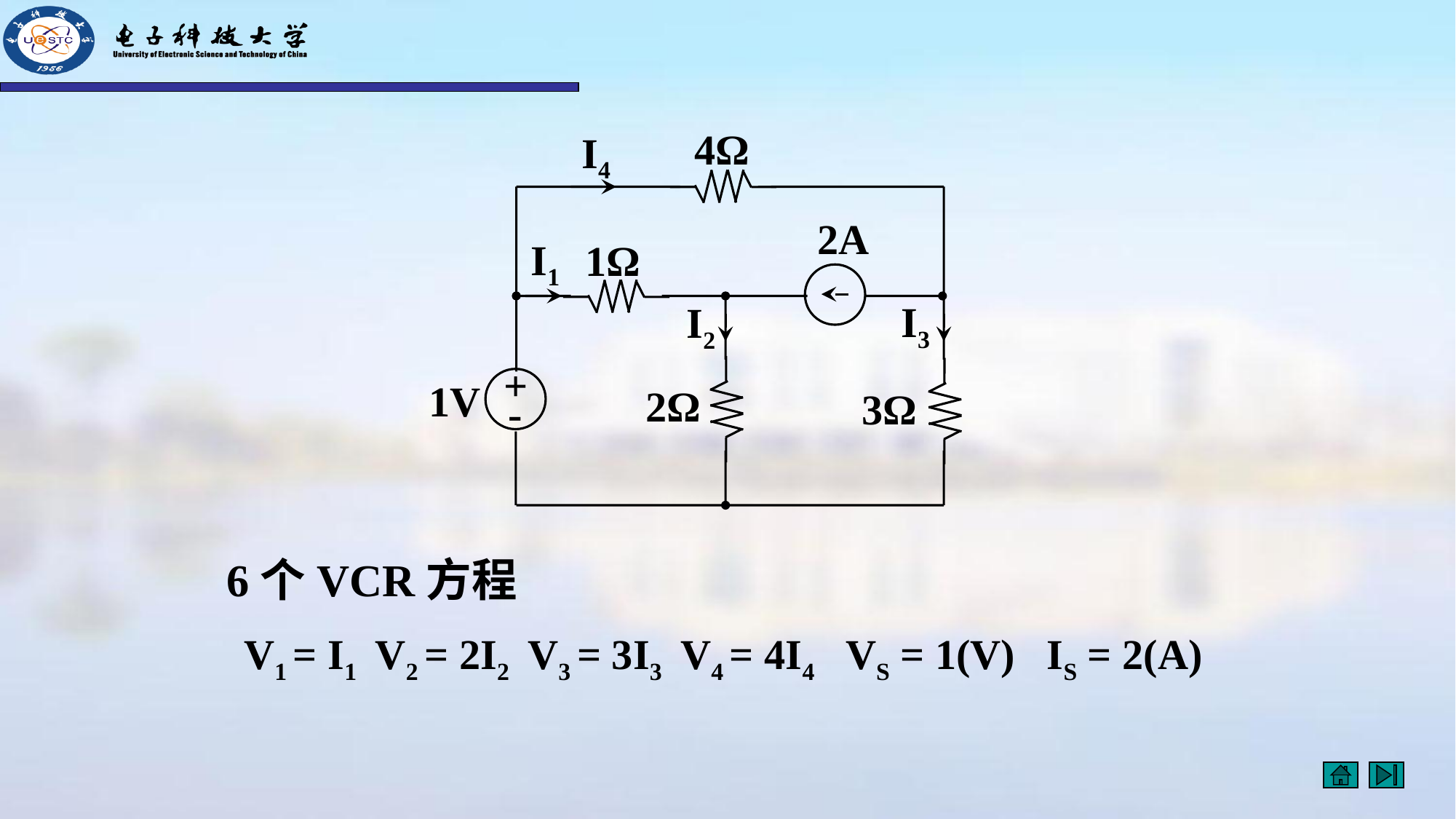

4Ω
I4

2A
I1
1Ω

I3
I2

+

-
1V
2Ω
3Ω

6个VCR方程
V1 = I1   V2 = 2I2   V3 = 3I3   V4 = 4I4   VS = 1(V)   IS = 2(A)